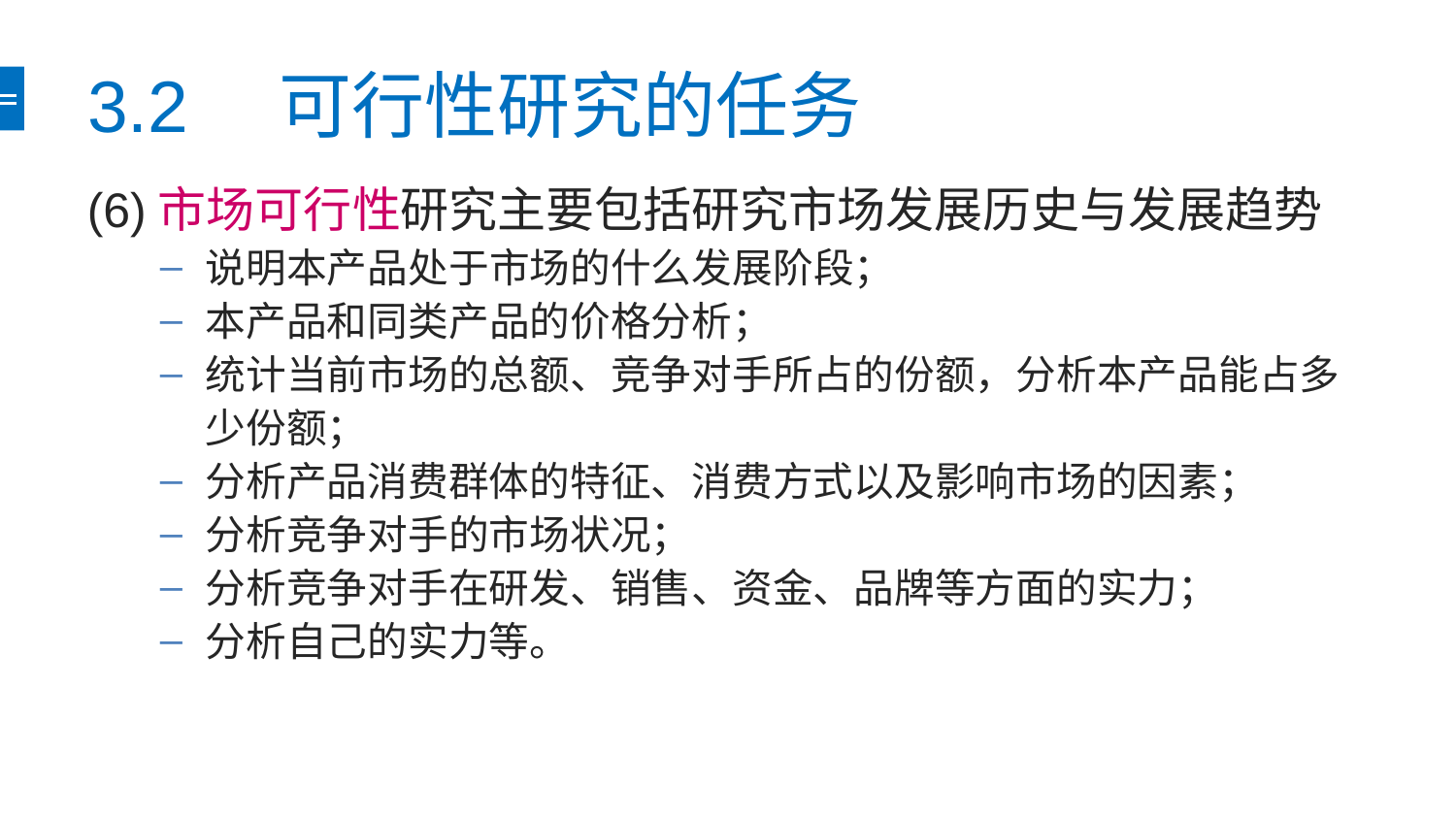

# 3.2　可行性研究的任务
(6)市场可行性研究主要包括研究市场发展历史与发展趋势
说明本产品处于市场的什么发展阶段；
本产品和同类产品的价格分析；
统计当前市场的总额、竞争对手所占的份额，分析本产品能占多少份额；
分析产品消费群体的特征、消费方式以及影响市场的因素；
分析竞争对手的市场状况；
分析竞争对手在研发、销售、资金、品牌等方面的实力；
分析自己的实力等。